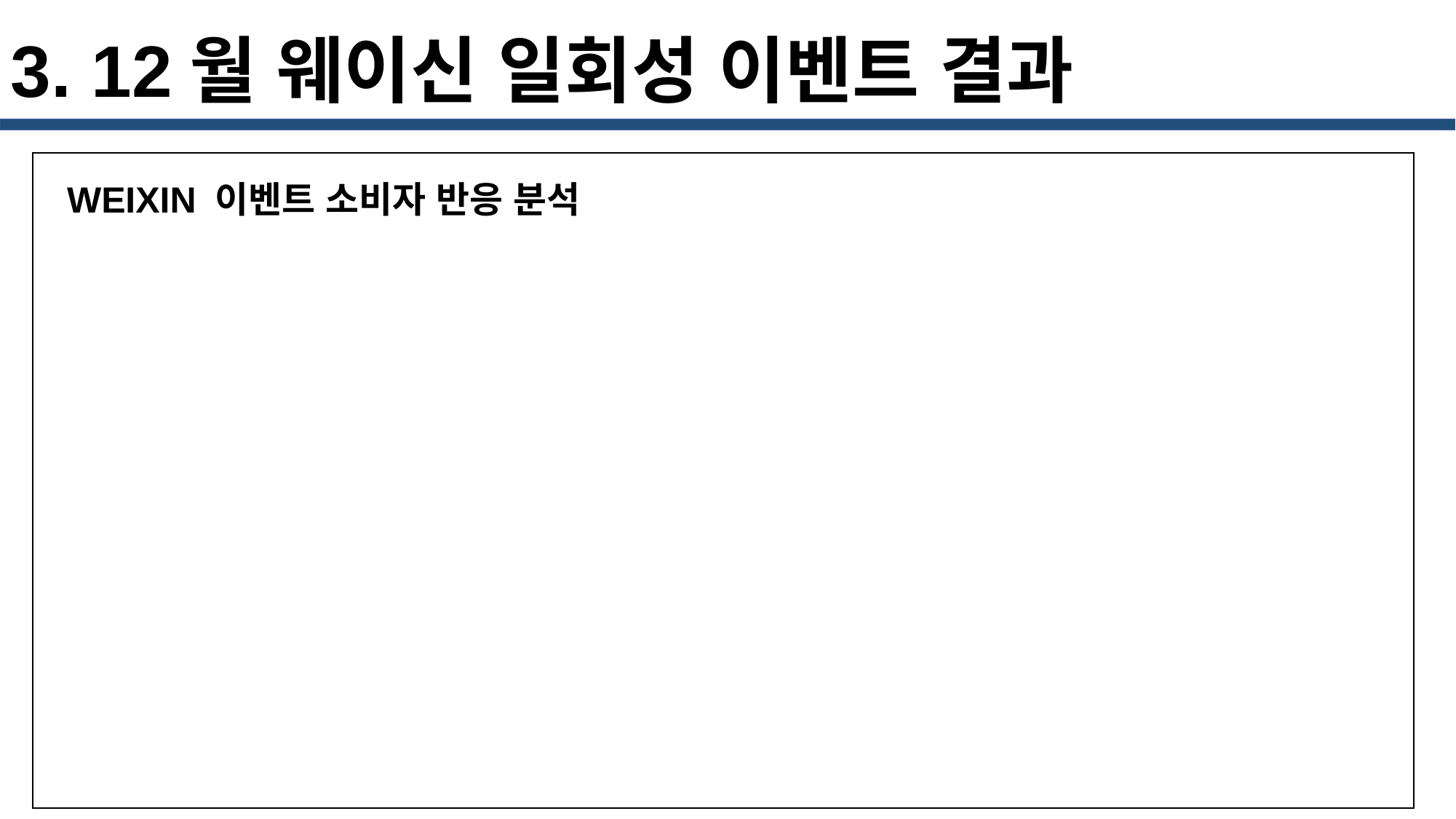

3. 12월 웨이신 일회성 이벤트 결과

WEIXIN 이벤트 소비자 반응 분석